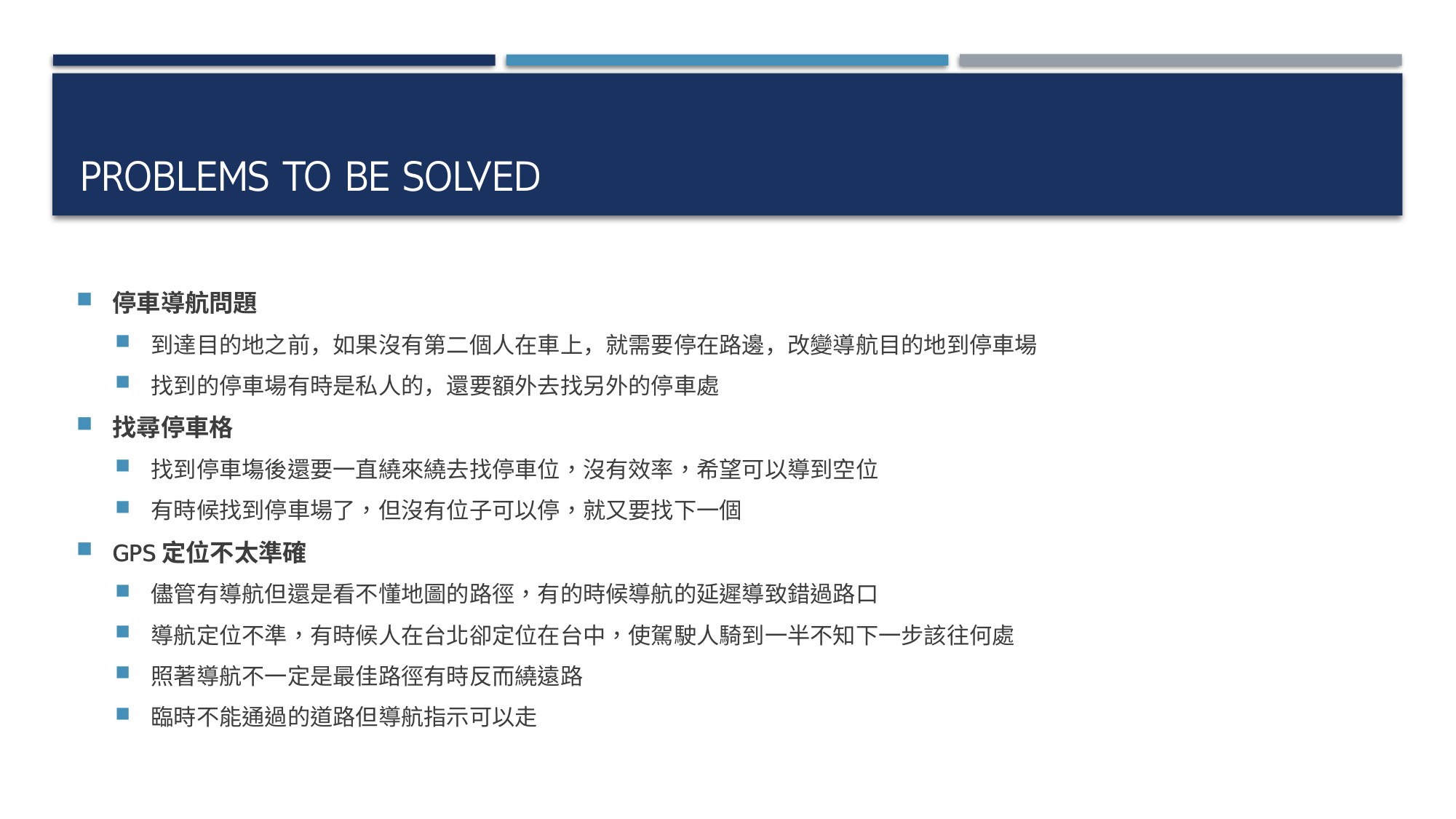

# Problems to be solved
停車導航問題
到達目的地之前，如果沒有第二個人在車上，就需要停在路邊，改變導航目的地到停車場
找到的停車場有時是私人的，還要額外去找另外的停車處
找尋停車格
找到停車塲後還要一直繞來繞去找停車位，沒有效率，希望可以導到空位
有時候找到停車場了，但沒有位子可以停，就又要找下一個
GPS定位不太準確
儘管有導航但還是看不懂地圖的路徑，有的時候導航的延遲導致錯過路口
導航定位不準，有時候人在台北卻定位在台中，使駕駛人騎到一半不知下一步該往何處
照著導航不一定是最佳路徑有時反而繞遠路
臨時不能通過的道路但導航指示可以走